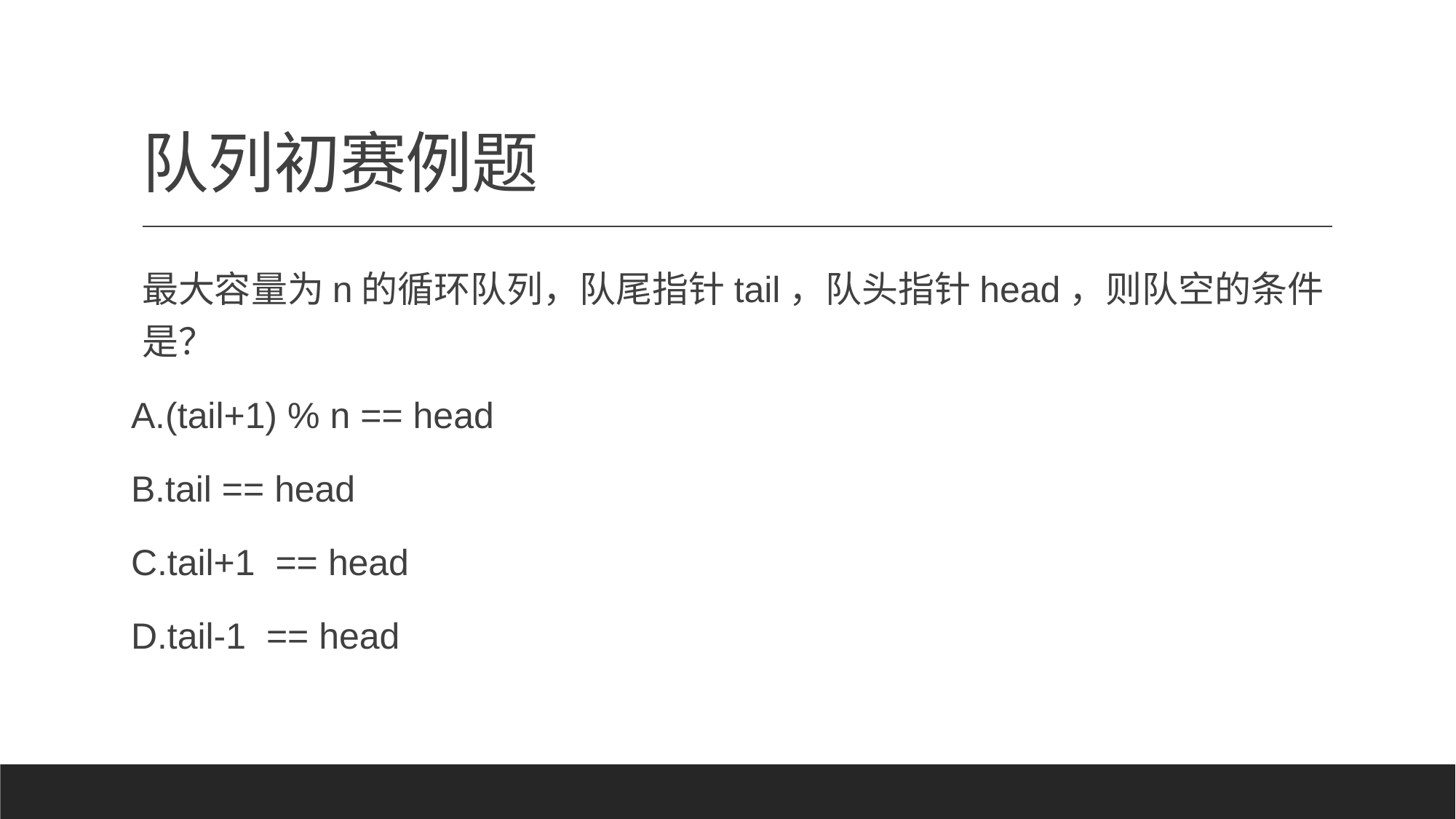

# 队列初赛例题
最大容量为n的循环队列，队尾指针tail，队头指针head，则队空的条件是？
A.(tail+1) % n == head
B.tail == head
C.tail+1  == head
D.tail-1  == head